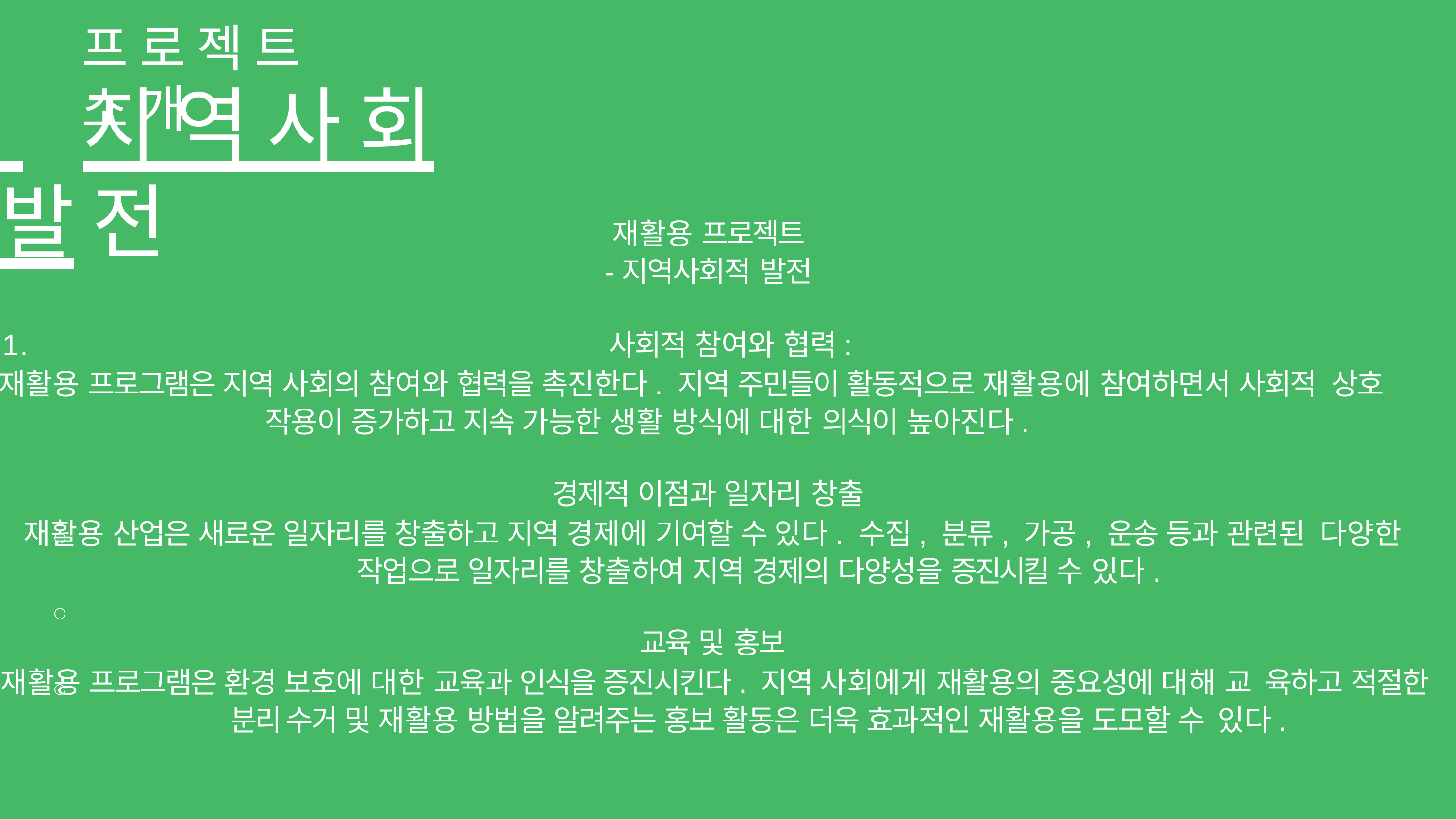

# 프로젝트 소개
 	지역사회 발전
재활용 프로젝트
-지역사회적 발전

1.	사회적 참여와 협력:
재활용 프로그램은 지역 사회의 참여와 협력을 촉진한다. 지역 주민들이 활동적으로 재활용에 참여하면서 사회적  상호 작용이 증가하고 지속 가능한 생활 방식에 대한 의식이 높아진다.

경제적 이점과 일자리 창출
재활용 산업은 새로운 일자리를 창출하고 지역 경제에 기여할 수 있다. 수집, 분류, 가공, 운송 등과 관련된  다양한 작업으로 일자리를 창출하여 지역 경제의 다양성을 증진시킬 수 있다.

교육 및 홍보
재활용 프로그램은 환경 보호에 대한 교육과 인식을 증진시킨다. 지역 사회에게 재활용의 중요성에 대해 교  육하고 적절한 분리 수거 및 재활용 방법을 알려주는 홍보 활동은 더욱 효과적인 재활용을 도모할 수 있다.